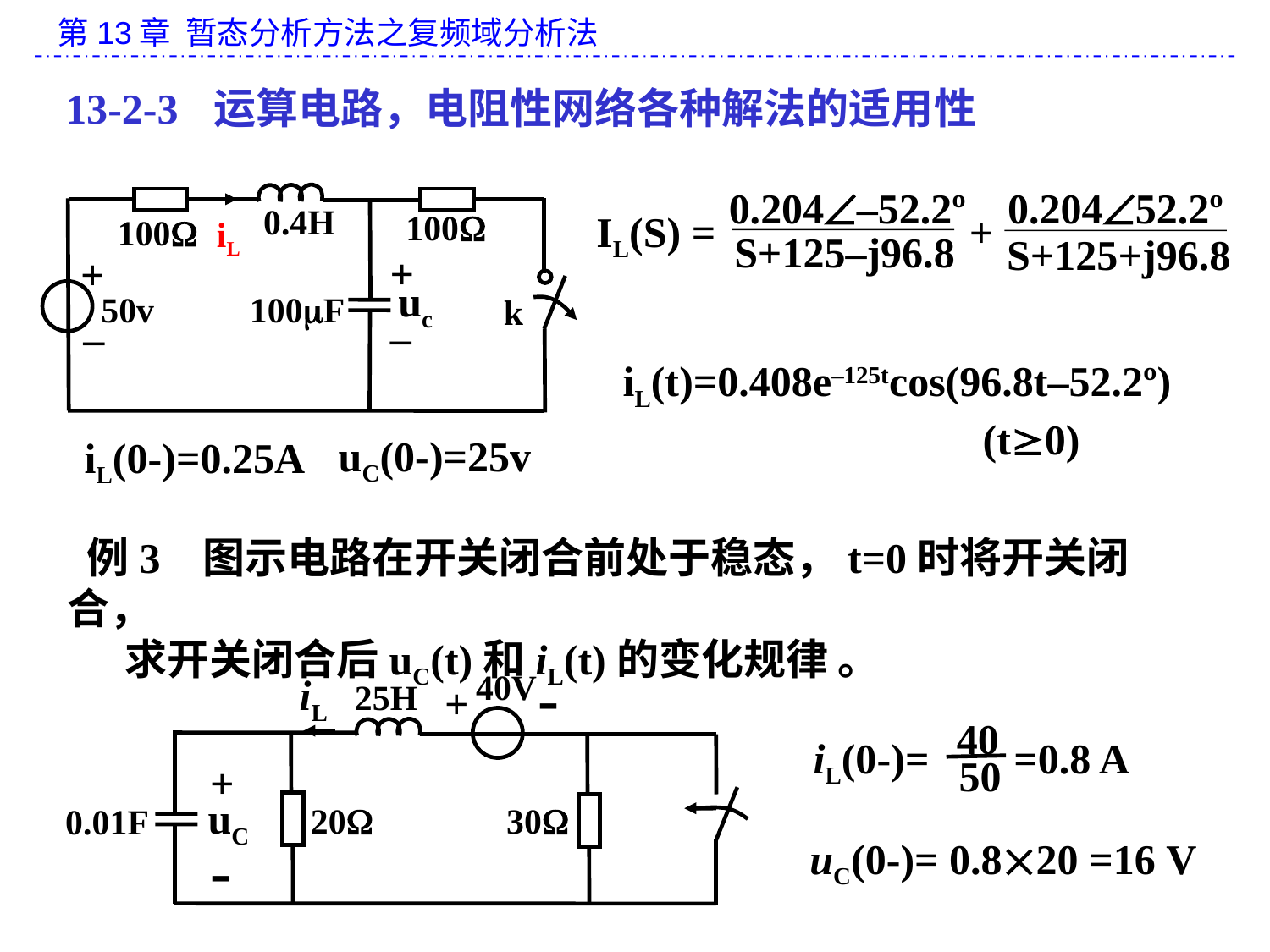

13-2-3 运算电路，电阻性网络各种解法的适用性
0.204∠–52.2º
0.204∠52.2º
IL(S) =                        +
S+125–j96.8
S+125+j96.8

0.4H

100Ω

100Ω
iL
+
+
uc

100μF
50v
k

–
–

uC(0-)=25v
iL(0-)=0.25A
iL(t)=0.408e–125tcos(96.8t–52.2º)
                                  (t≥0)
 例3   图示电路在开关闭合前处于稳态，t=0时将开关闭合，
     求开关闭合后uC(t)和iL(t)的变化规律 。
-
40V
iL
25H
+

+
uC

20Ω
30Ω
0.01F

-

40
50

iL(0-)=        =0.8 A
uC(0-)= 0.8×20 =16 V